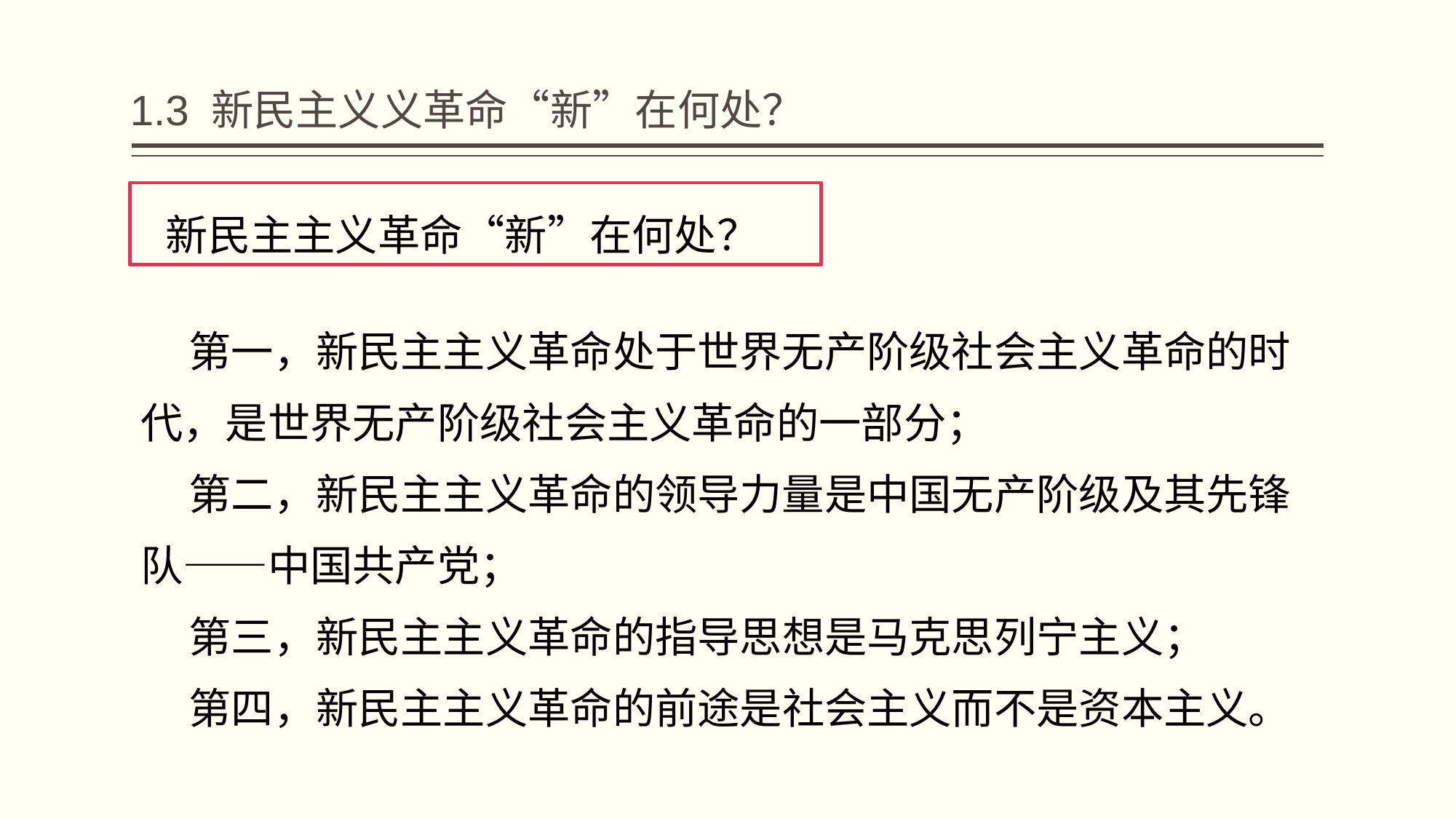

# 1.3 新民主义义革命“新”在何处？
  新民主主义革命“新”在何处？
    第一，新民主主义革命处于世界无产阶级社会主义革命的时代，是世界无产阶级社会主义革命的一部分；
    第二，新民主主义革命的领导力量是中国无产阶级及其先锋队——中国共产党；
    第三，新民主主义革命的指导思想是马克思列宁主义；
    第四，新民主主义革命的前途是社会主义而不是资本主义。